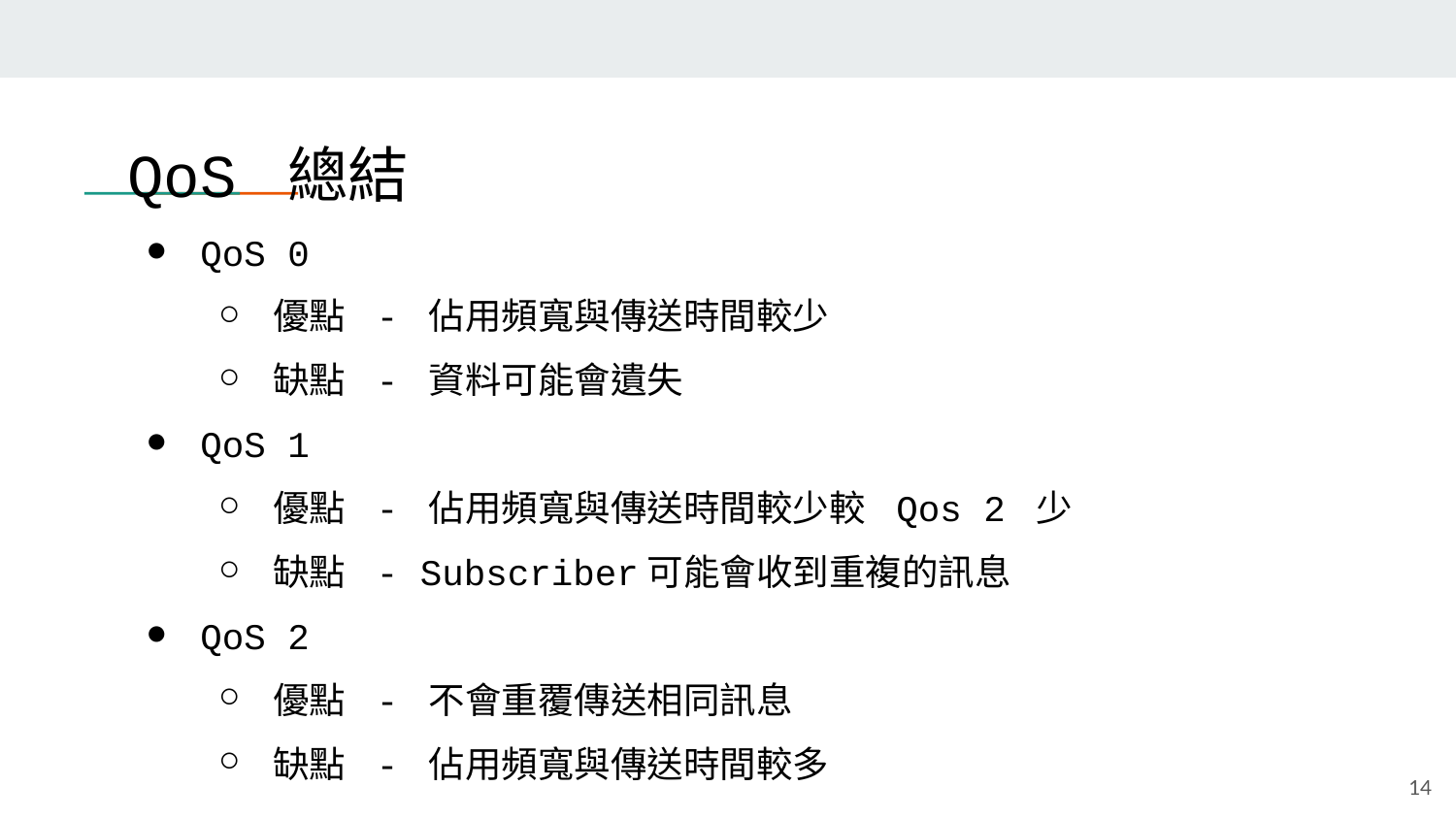

QoS 總結
QoS 0
優點 - 佔用頻寬與傳送時間較少
缺點 - 資料可能會遺失
QoS 1
優點 - 佔用頻寬與傳送時間較少較 Qos 2 少
缺點 - Subscriber可能會收到重複的訊息
QoS 2
優點 - 不會重覆傳送相同訊息
缺點 - 佔用頻寬與傳送時間較多
14